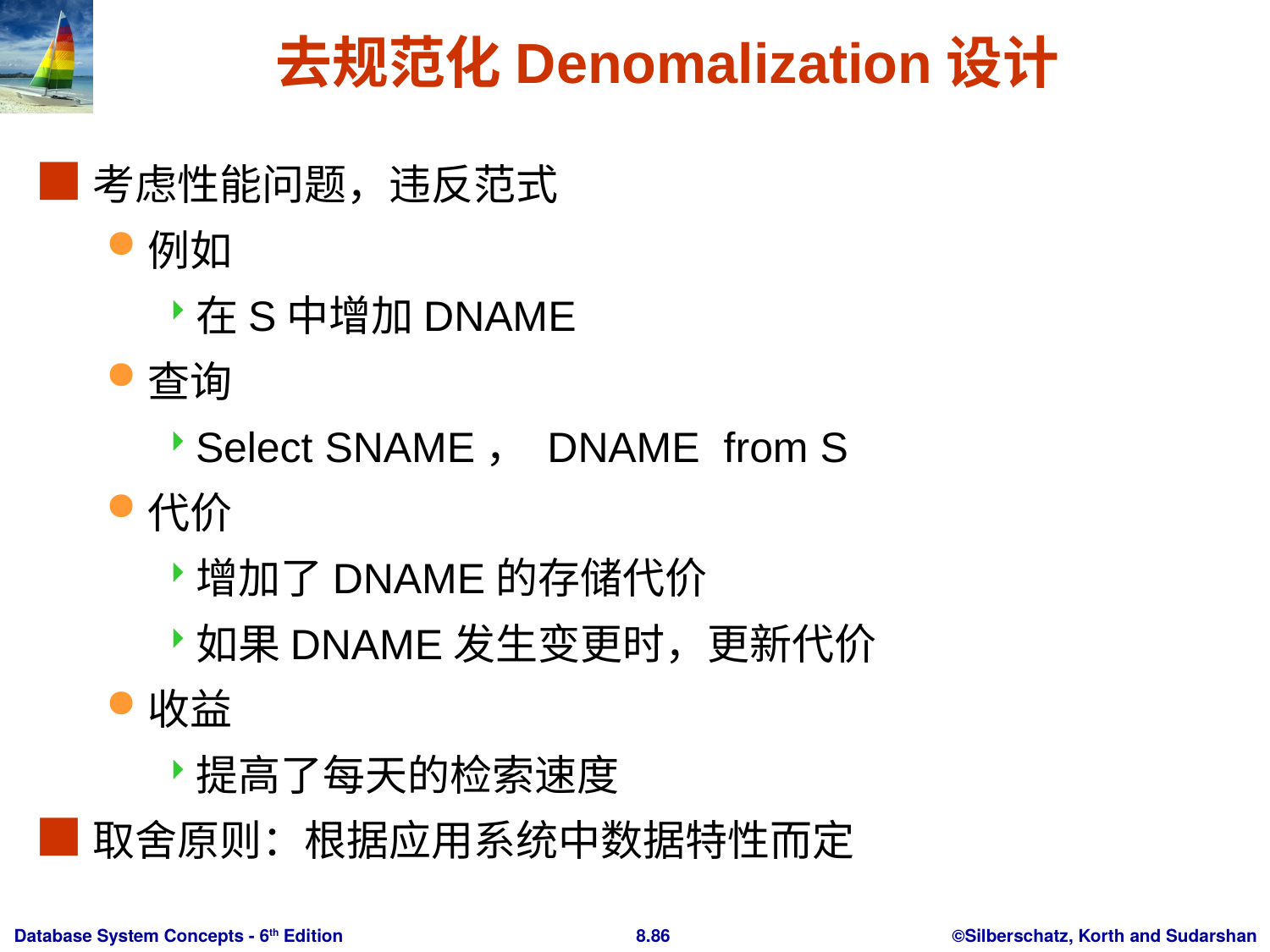

# 去规范化Denomalization设计
考虑性能问题，违反范式
例如
在S中增加DNAME
查询
Select SNAME， DNAME  from S
代价
增加了DNAME的存储代价
如果DNAME发生变更时，更新代价
收益
提高了每天的检索速度
取舍原则：根据应用系统中数据特性而定